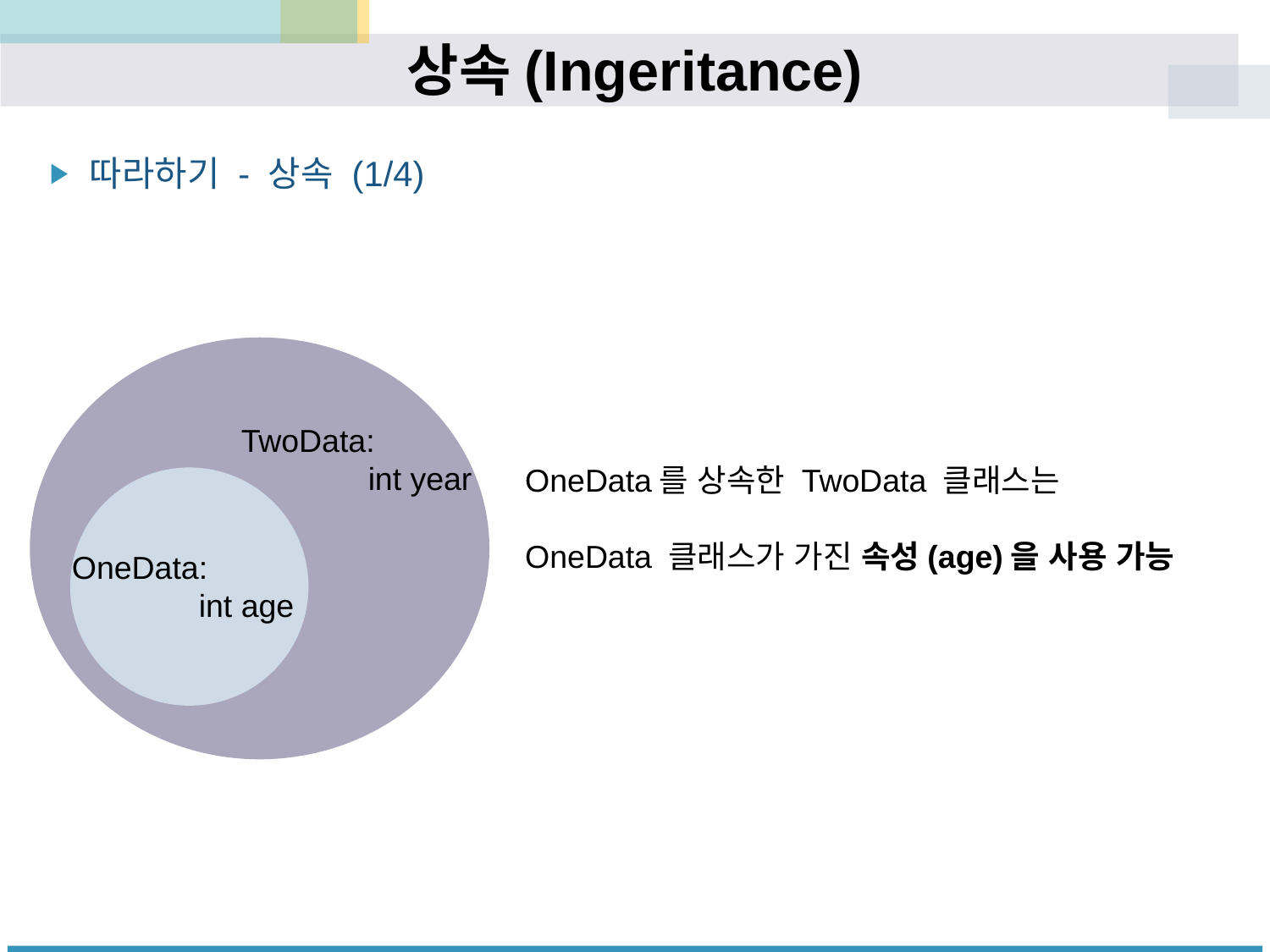

# 상속(Ingeritance)
따라하기 - 상속 (1/4)

TwoData:
	int year
OneData를 상속한 TwoData 클래스는
OneData 클래스가 가진 속성(age)을 사용 가능

OneData:
	int age